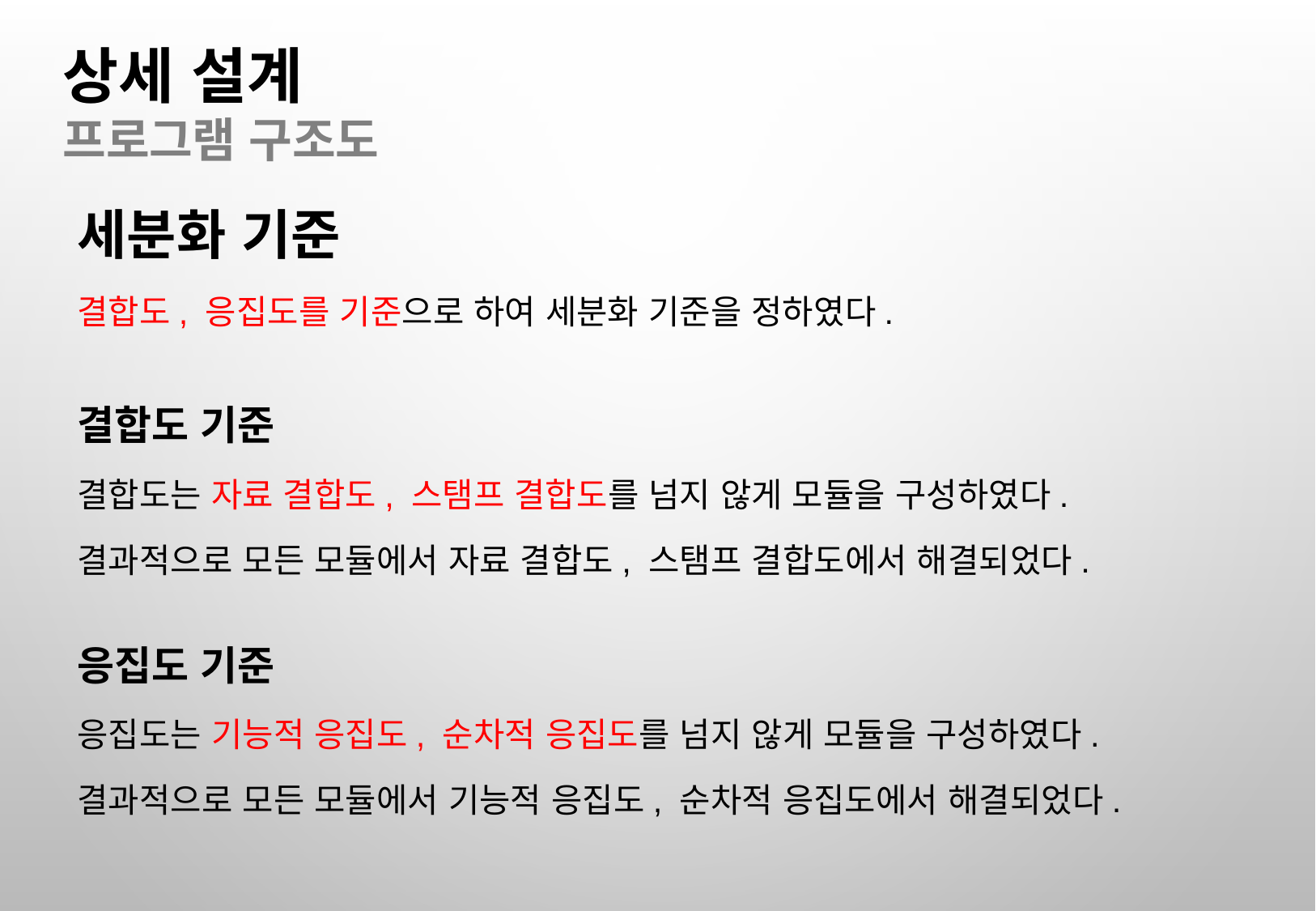

상세 설계
프로그램 구조도
세분화 기준
결합도, 응집도를 기준으로 하여 세분화 기준을 정하였다.

결합도 기준
결합도는 자료 결합도, 스탬프 결합도를 넘지 않게 모듈을 구성하였다.
결과적으로 모든 모듈에서 자료 결합도, 스탬프 결합도에서 해결되었다.

응집도 기준
응집도는 기능적 응집도, 순차적 응집도를 넘지 않게 모듈을 구성하였다.
결과적으로 모든 모듈에서 기능적 응집도, 순차적 응집도에서 해결되었다.